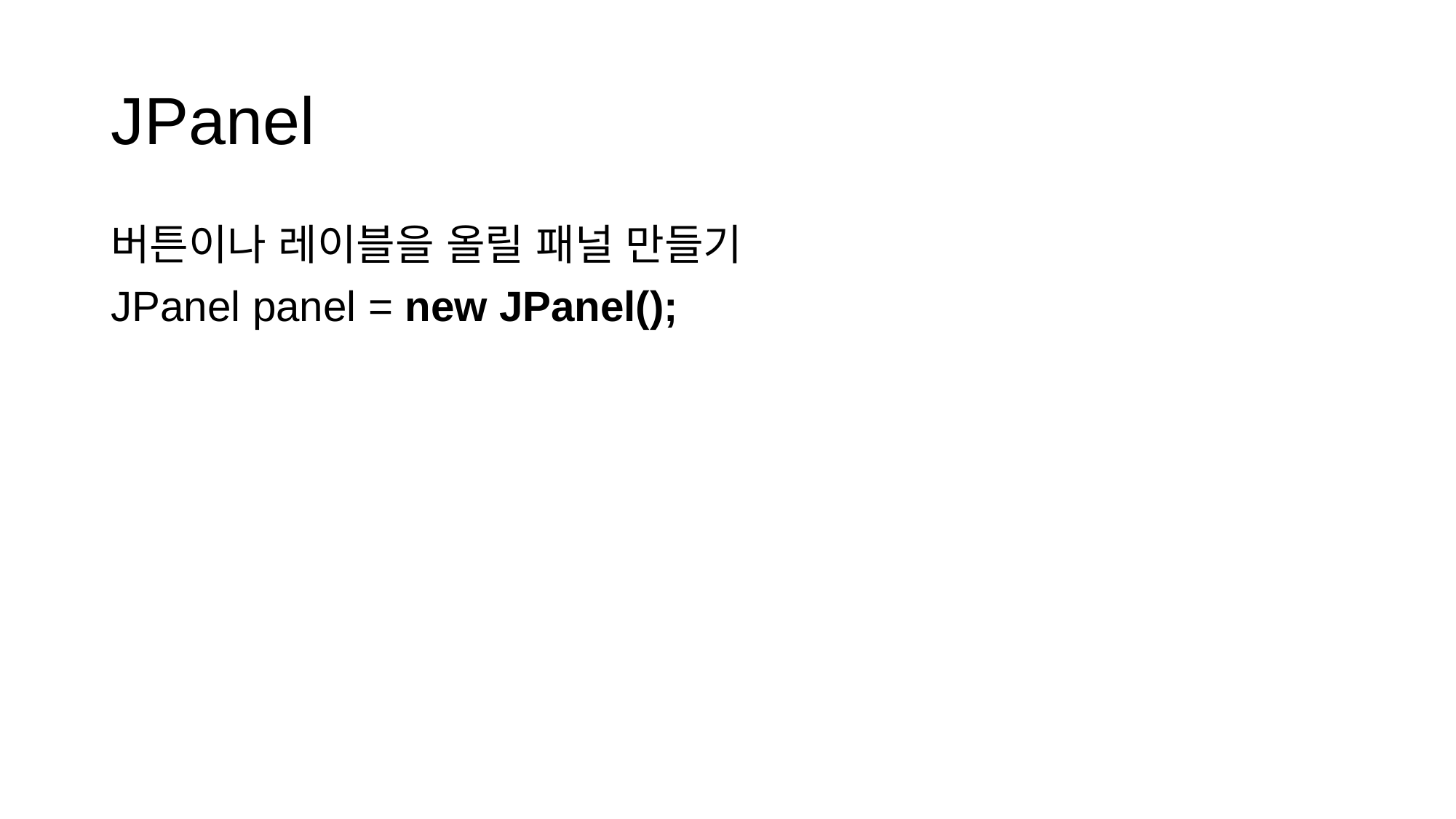

# JPanel
버튼이나 레이블을 올릴 패널 만들기
JPanel panel = new JPanel();